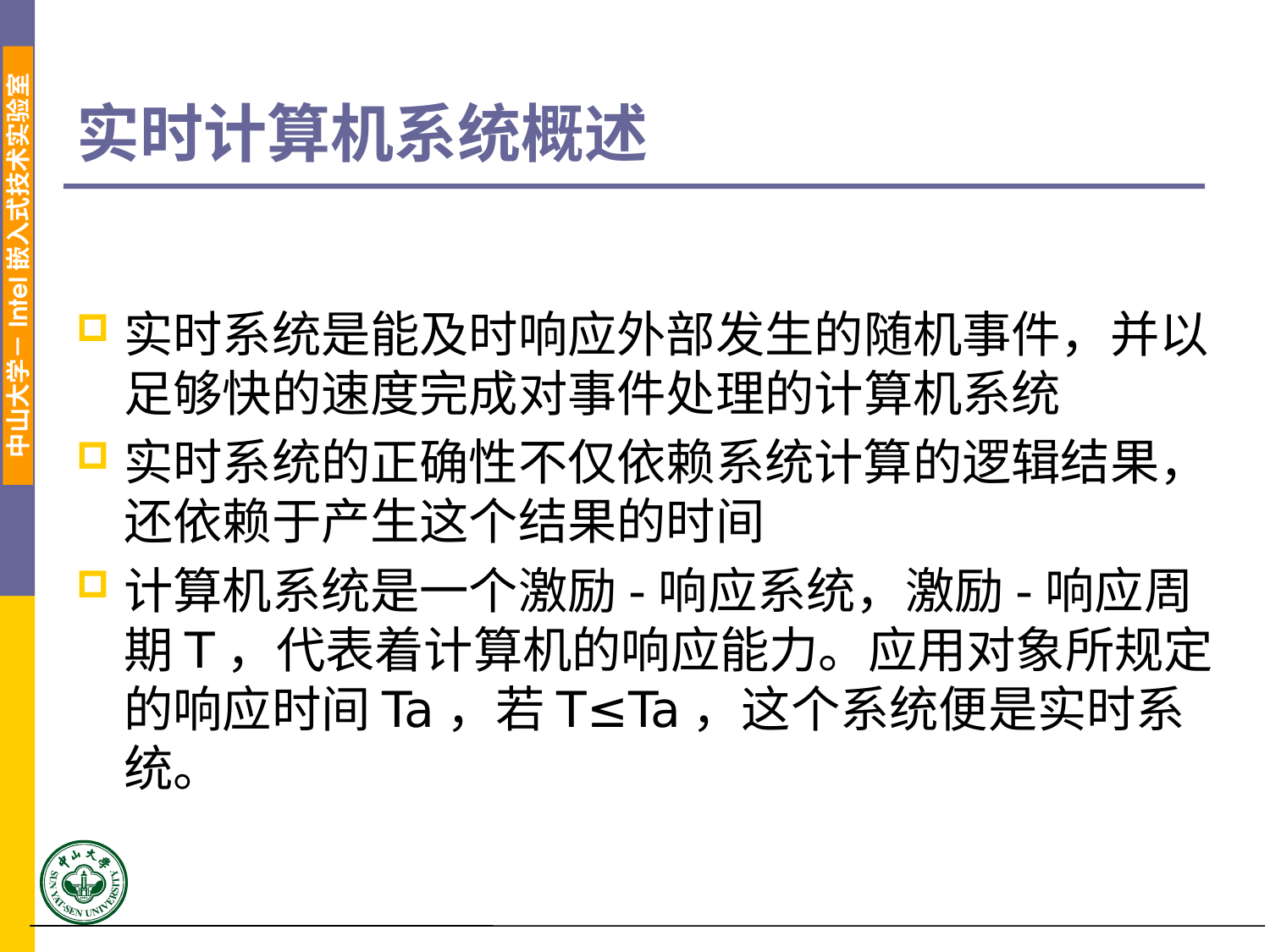

# 实时计算机系统概述
实时系统是能及时响应外部发生的随机事件，并以足够快的速度完成对事件处理的计算机系统
实时系统的正确性不仅依赖系统计算的逻辑结果，还依赖于产生这个结果的时间
计算机系统是一个激励-响应系统，激励-响应周期T，代表着计算机的响应能力。应用对象所规定的响应时间Ta，若T≤Ta，这个系统便是实时系统。